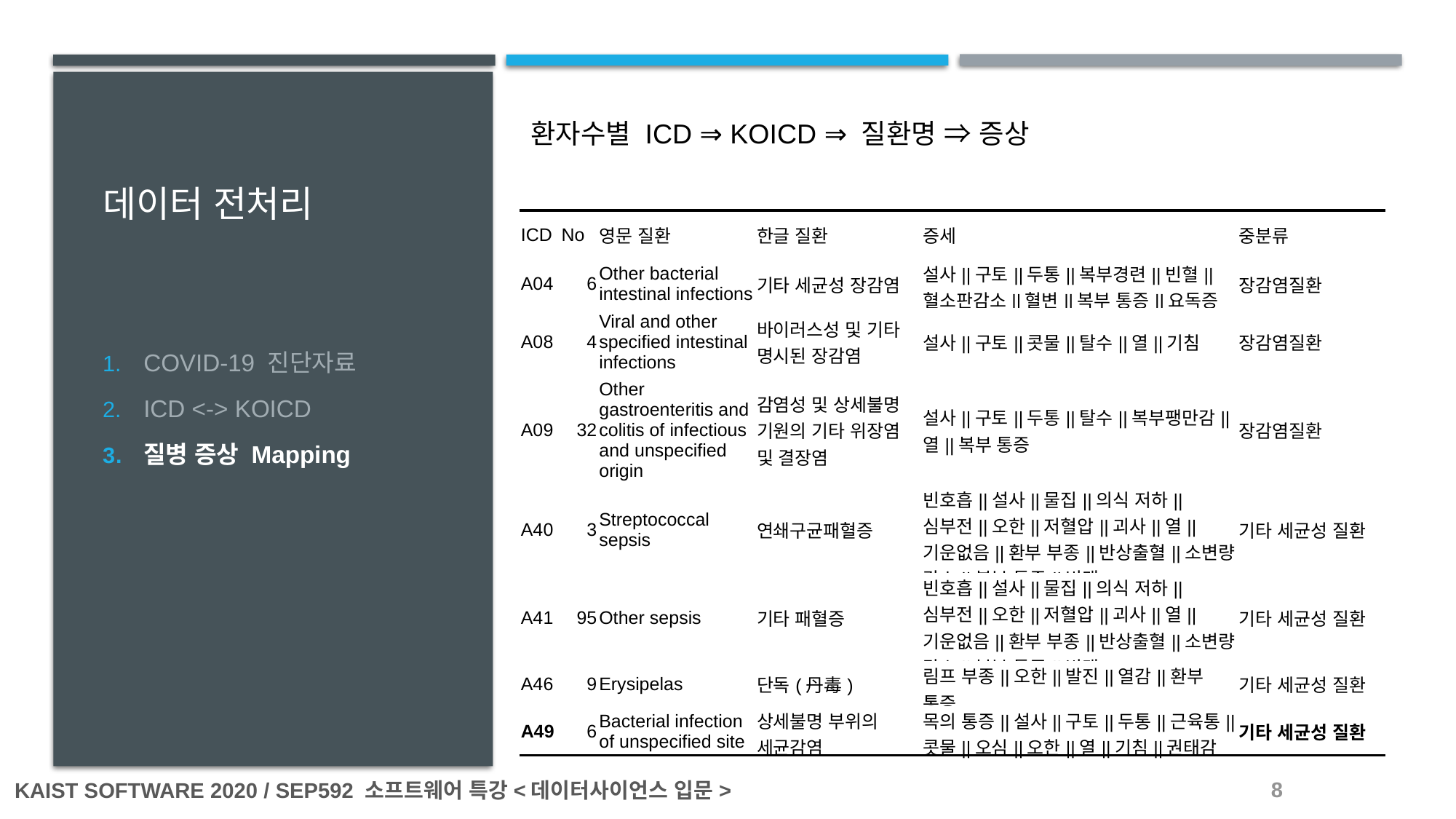

# 데이터 전처리
환자수별 ICD ⇒ KOICD ⇒ 질환명 ⇒ 증상
| ICD | No | 영문 질환 | 한글 질환 | 증세 | 중분류 |
| --- | --- | --- | --- | --- | --- |
| A04 | 6 | Other bacterial intestinal infections | 기타 세균성 장감염 | 설사||구토||두통||복부경련||빈혈||혈소판감소||혈변||복부 통증||요독증 | 장감염질환 |
| A08 | 4 | Viral and other specified intestinal infections | 바이러스성 및 기타 명시된 장감염 | 설사||구토||콧물||탈수||열||기침 | 장감염질환 |
| A09 | 32 | Other gastroenteritis and colitis of infectious and unspecified origin | 감염성 및 상세불명 기원의 기타 위장염 및 결장염 | 설사||구토||두통||탈수||복부팽만감||열||복부 통증 | 장감염질환 |
| A40 | 3 | Streptococcal sepsis | 연쇄구균패혈증 | 빈호흡||설사||물집||의식 저하||심부전||오한||저혈압||괴사||열||기운없음||환부 부종||반상출혈||소변량 감소||복부 통증||빈맥 | 기타 세균성 질환 |
| A41 | 95 | Other sepsis | 기타 패혈증 | 빈호흡||설사||물집||의식 저하||심부전||오한||저혈압||괴사||열||기운없음||환부 부종||반상출혈||소변량 감소||복부 통증||빈맥 | 기타 세균성 질환 |
| A46 | 9 | Erysipelas | 단독(丹毒) | 림프 부종||오한||발진||열감||환부 통증 | 기타 세균성 질환 |
| A49 | 6 | Bacterial infection of unspecified site | 상세불명 부위의 세균감염 | 목의 통증||설사||구토||두통||근육통||콧물||오심||오한||열||기침||권태감 | 기타 세균성 질환 |
COVID-19 진단자료
ICD <-> KOICD
질병 증상 Mapping
8